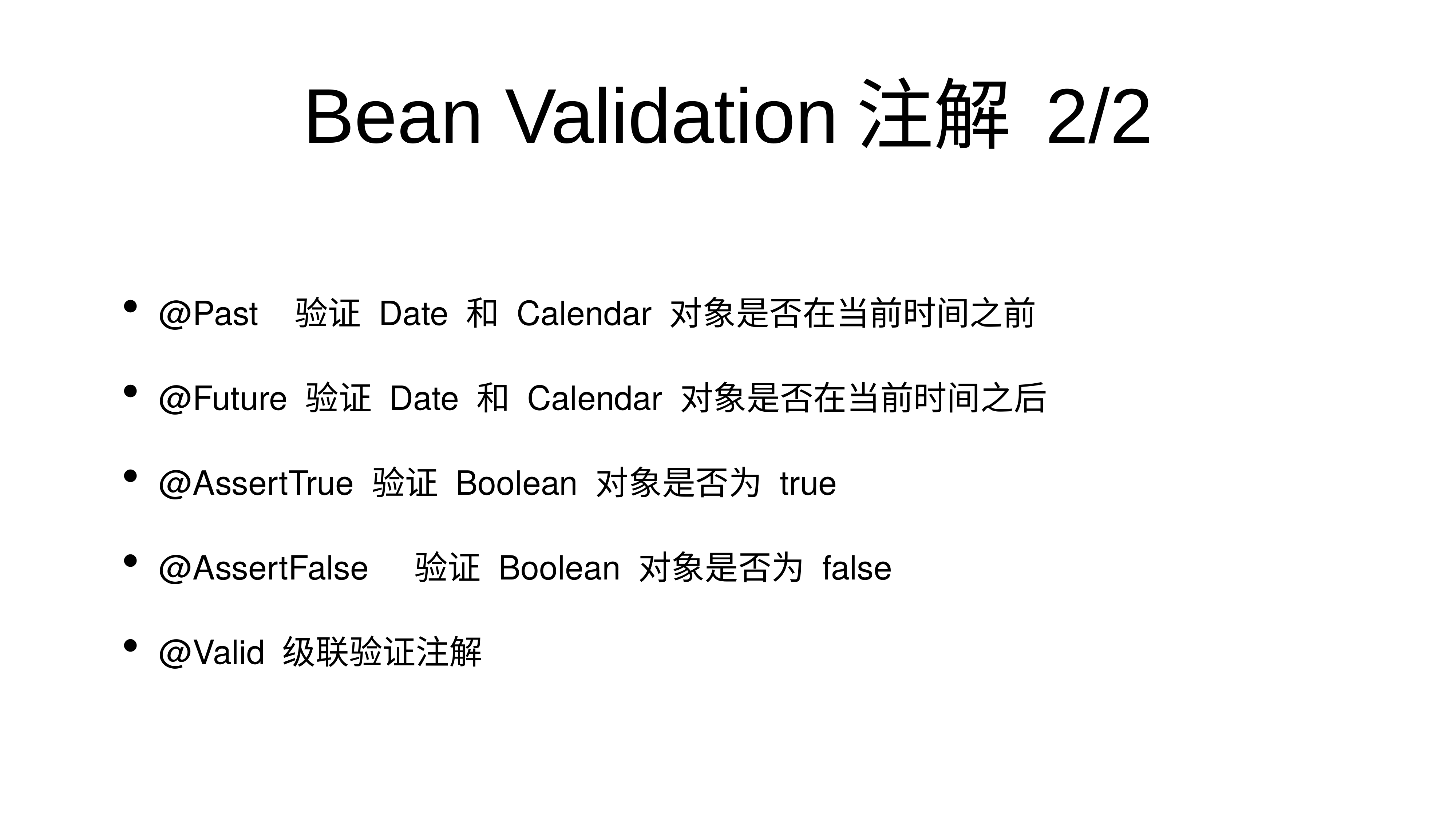

# Bean Validation注解 2/2
@Past   验证 Date 和 Calendar 对象是否在当前时间之前
@Future 验证 Date 和 Calendar 对象是否在当前时间之后
@AssertTrue 验证 Boolean 对象是否为 true
@AssertFalse    验证 Boolean 对象是否为 false
@Valid 级联验证注解